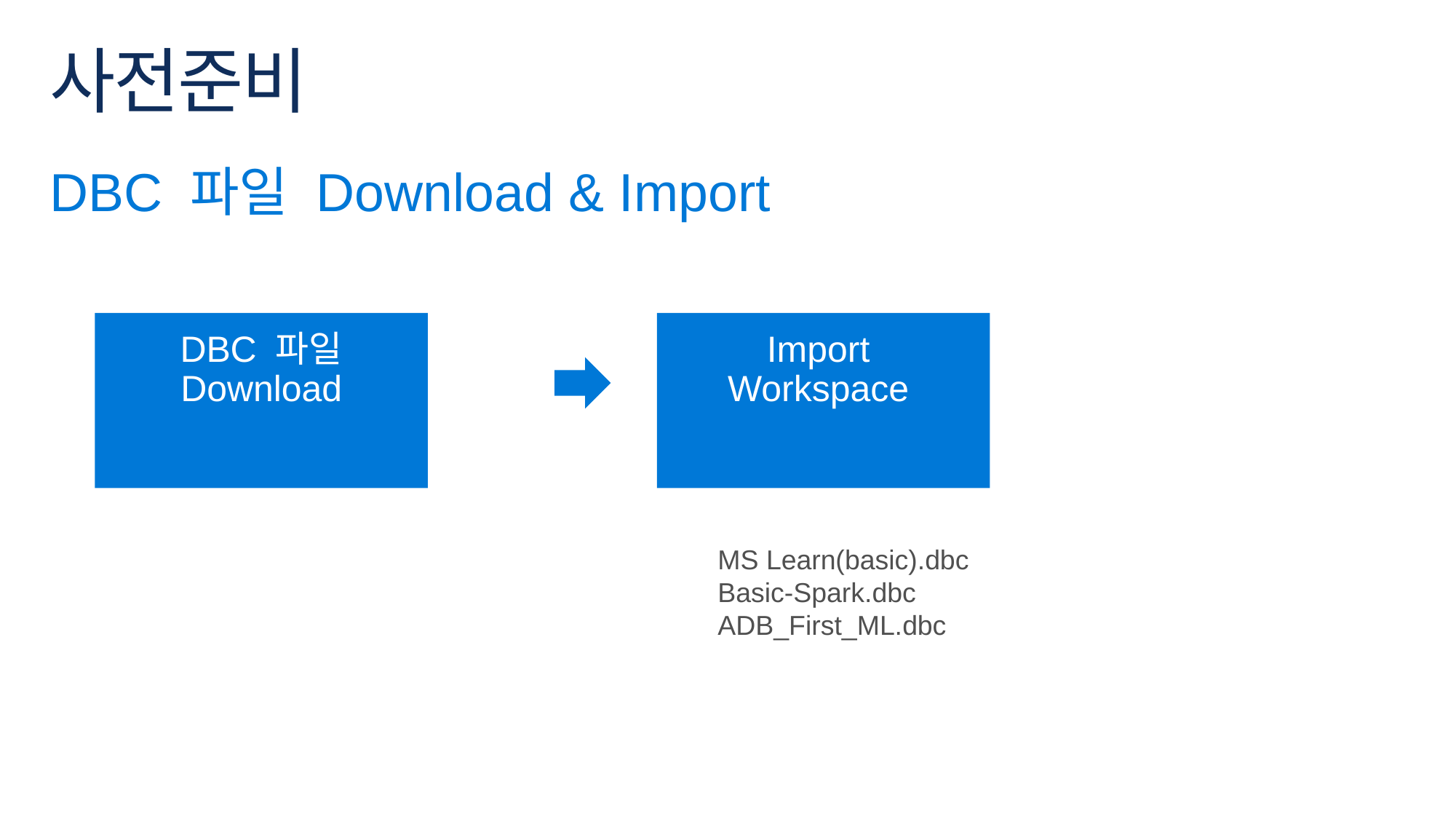

# 사전준비
DBC 파일 Download & Import
Import
Workspace
DBC 파일 Download

MS Learn(basic).dbc
Basic-Spark.dbc
ADB_First_ML.dbc